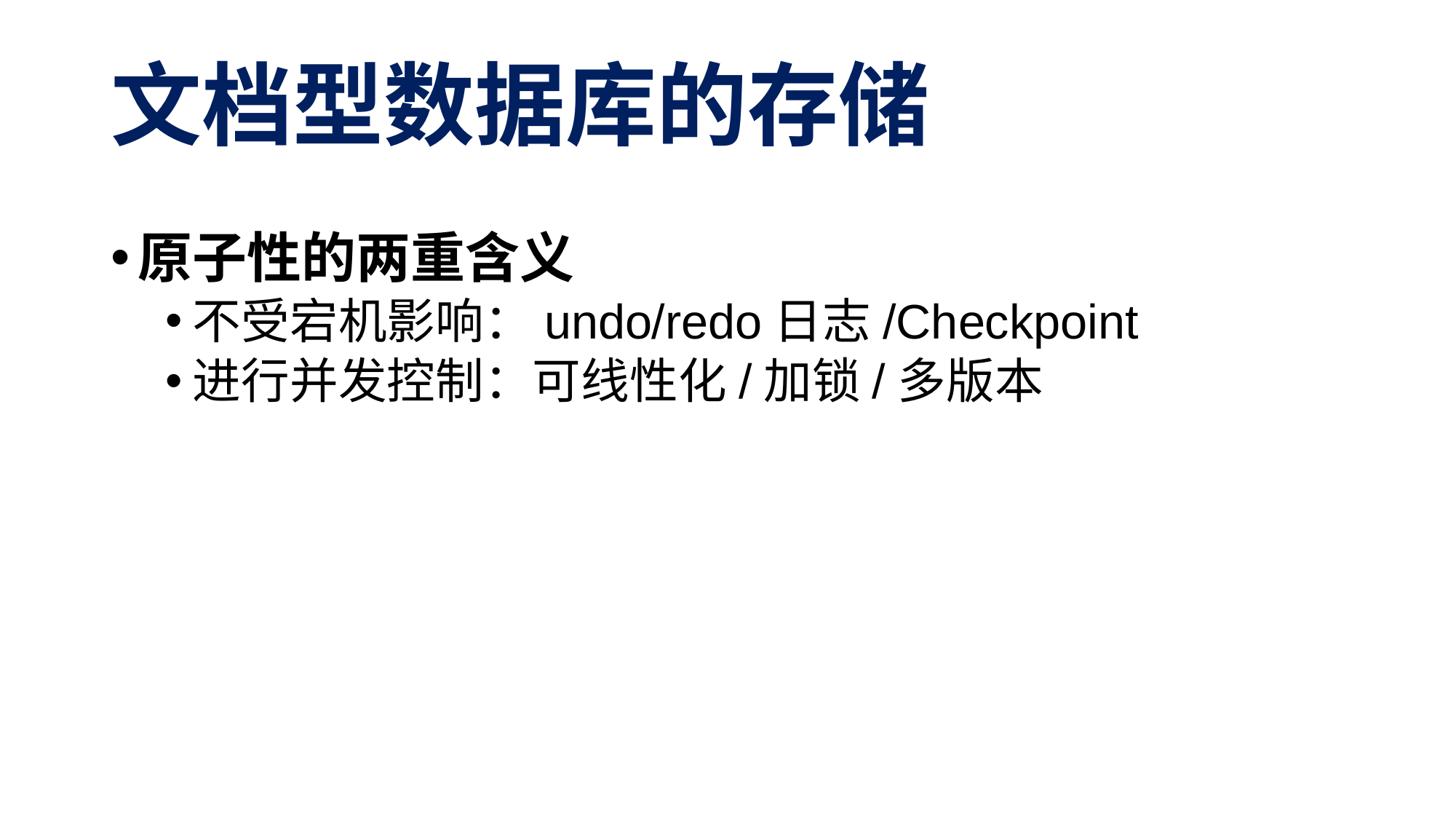

# 文档型数据库的存储
原子性的两重含义
不受宕机影响：undo/redo日志/Checkpoint
进行并发控制：可线性化/加锁/多版本